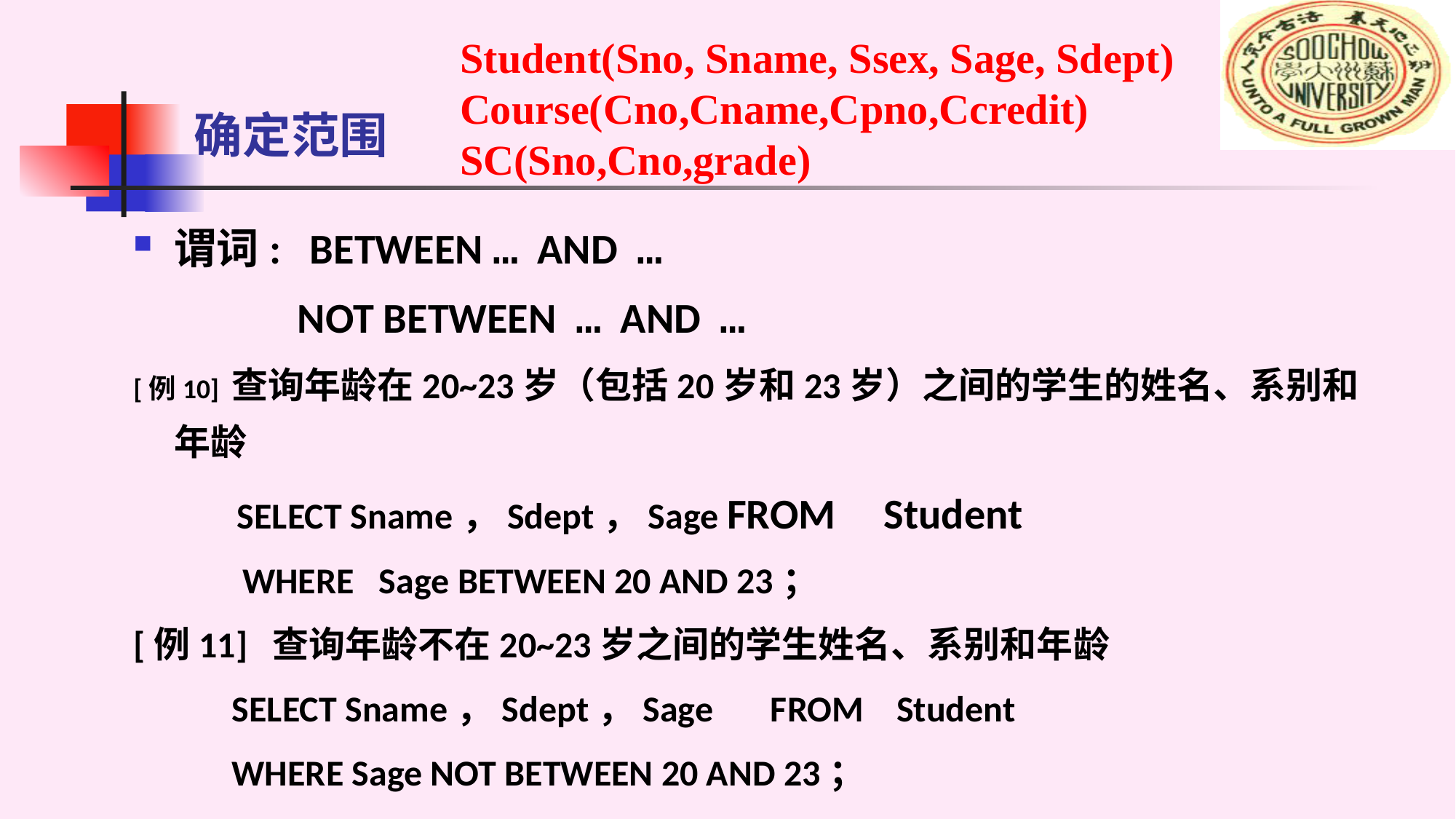

Student(Sno, Sname, Ssex, Sage, Sdept)
Course(Cno,Cname,Cpno,Ccredit)
SC(Sno,Cno,grade)
# 确定范围
谓词:   BETWEEN …  AND  …
                 NOT BETWEEN  …  AND  …
[例10] 查询年龄在20~23岁（包括20岁和23岁）之间的学生的姓名、系别和年龄
      SELECT Sname，Sdept，Sage FROM     Student
WHERE   Sage BETWEEN 20 AND 23；
[例11]  查询年龄不在20~23岁之间的学生姓名、系别和年龄
	       SELECT Sname，Sdept，Sage       FROM    Student
	       WHERE Sage NOT BETWEEN 20 AND 23；